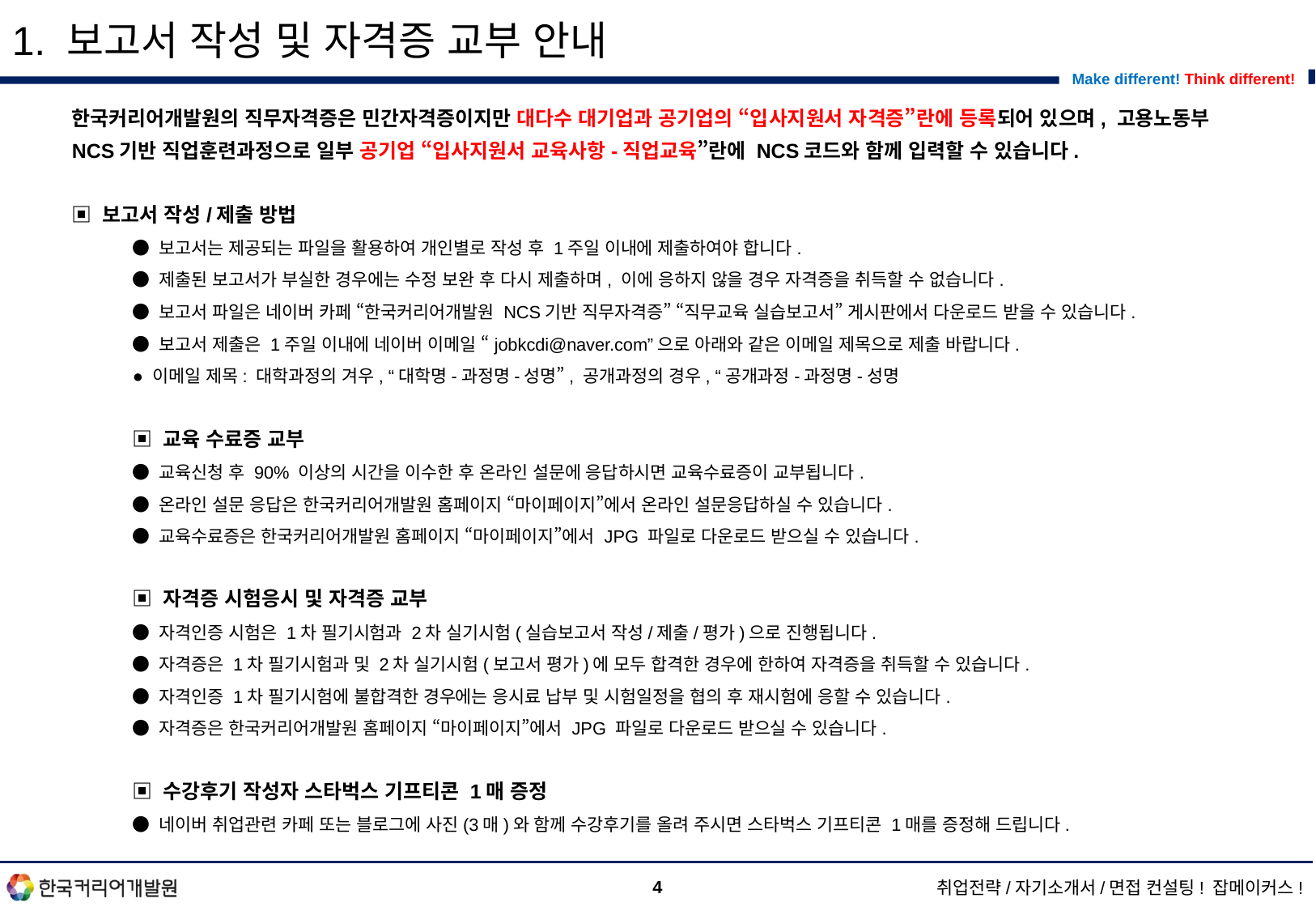

1. 보고서 작성 및 자격증 교부 안내
한국커리어개발원의 직무자격증은 민간자격증이지만 대다수 대기업과 공기업의 “입사지원서 자격증”란에 등록되어 있으며, 고용노동부 NCS기반 직업훈련과정으로 일부 공기업 “입사지원서 교육사항-직업교육”란에 NCS코드와 함께 입력할 수 있습니다.

▣ 보고서 작성/제출 방법
● 보고서는 제공되는 파일을 활용하여 개인별로 작성 후 1주일 이내에 제출하여야 합니다.
● 제출된 보고서가 부실한 경우에는 수정 보완 후 다시 제출하며, 이에 응하지 않을 경우 자격증을 취득할 수 없습니다.
● 보고서 파일은 네이버 카페 “한국커리어개발원 NCS기반 직무자격증” “직무교육 실습보고서” 게시판에서 다운로드 받을 수 있습니다.
● 보고서 제출은 1주일 이내에 네이버 이메일 “jobkcdi@naver.com”으로 아래와 같은 이메일 제목으로 제출 바랍니다.
● 이메일 제목: 대학과정의 겨우, “대학명-과정명-성명”, 공개과정의 경우, “공개과정-과정명-성명

▣ 교육 수료증 교부
● 교육신청 후 90% 이상의 시간을 이수한 후 온라인 설문에 응답하시면 교육수료증이 교부됩니다.
● 온라인 설문 응답은 한국커리어개발원 홈페이지 “마이페이지”에서 온라인 설문응답하실 수 있습니다.
● 교육수료증은 한국커리어개발원 홈페이지 “마이페이지”에서 JPG 파일로 다운로드 받으실 수 있습니다.

▣ 자격증 시험응시 및 자격증 교부
● 자격인증 시험은 1차 필기시험과 2차 실기시험(실습보고서 작성/제출/평가)으로 진행됩니다.
● 자격증은 1차 필기시험과 및 2차 실기시험(보고서 평가)에 모두 합격한 경우에 한하여 자격증을 취득할 수 있습니다.
● 자격인증 1차 필기시험에 불합격한 경우에는 응시료 납부 및 시험일정을 협의 후 재시험에 응할 수 있습니다.
● 자격증은 한국커리어개발원 홈페이지 “마이페이지”에서 JPG 파일로 다운로드 받으실 수 있습니다.

▣ 수강후기 작성자 스타벅스 기프티콘 1매 증정
● 네이버 취업관련 카페 또는 블로그에 사진(3매)와 함께 수강후기를 올려 주시면 스타벅스 기프티콘 1매를 증정해 드립니다.